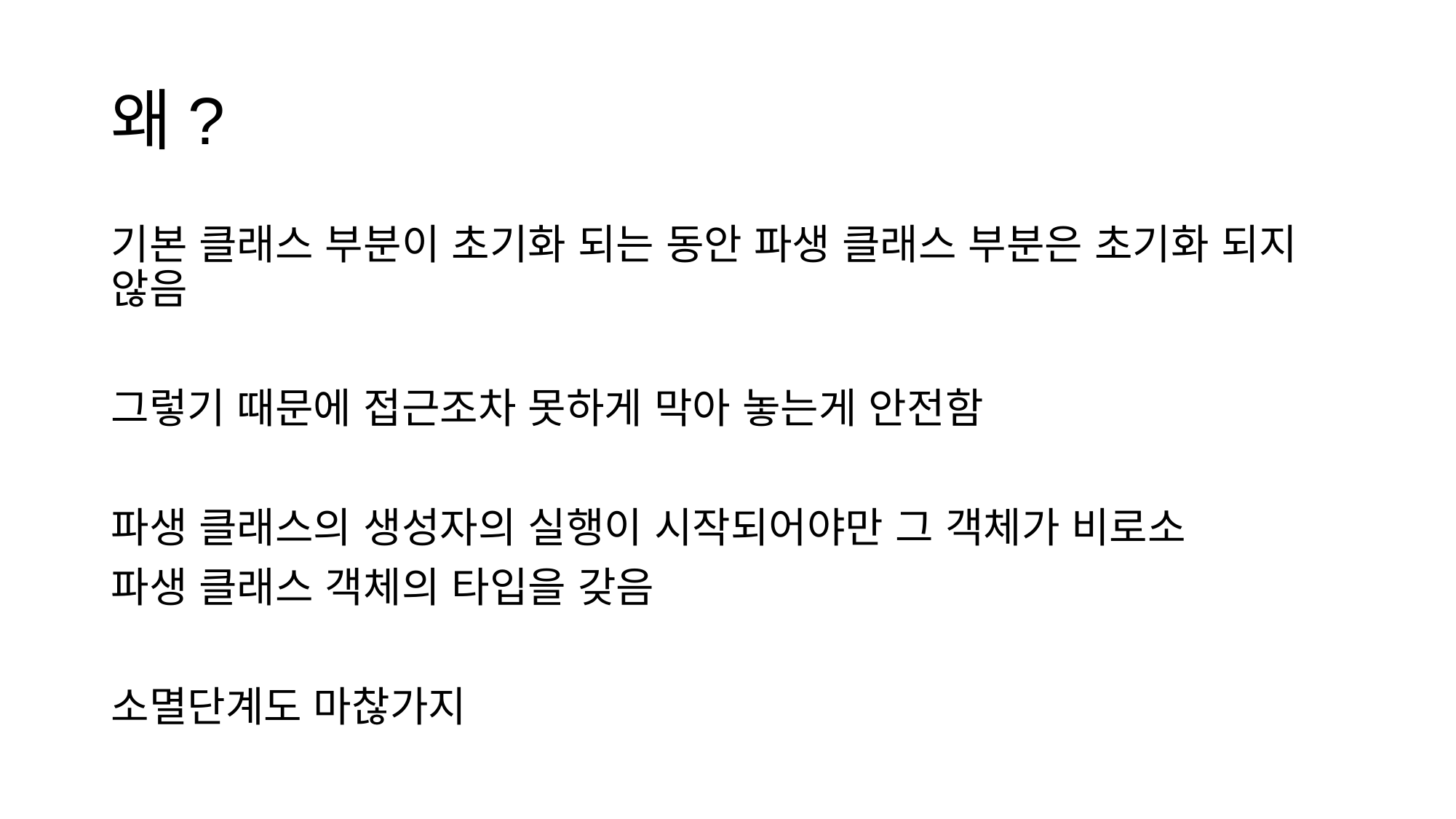

# 왜?
기본 클래스 부분이 초기화 되는 동안 파생 클래스 부분은 초기화 되지 않음

그렇기 때문에 접근조차 못하게 막아 놓는게 안전함

파생 클래스의 생성자의 실행이 시작되어야만 그 객체가 비로소
파생 클래스 객체의 타입을 갖음

소멸단계도 마찮가지